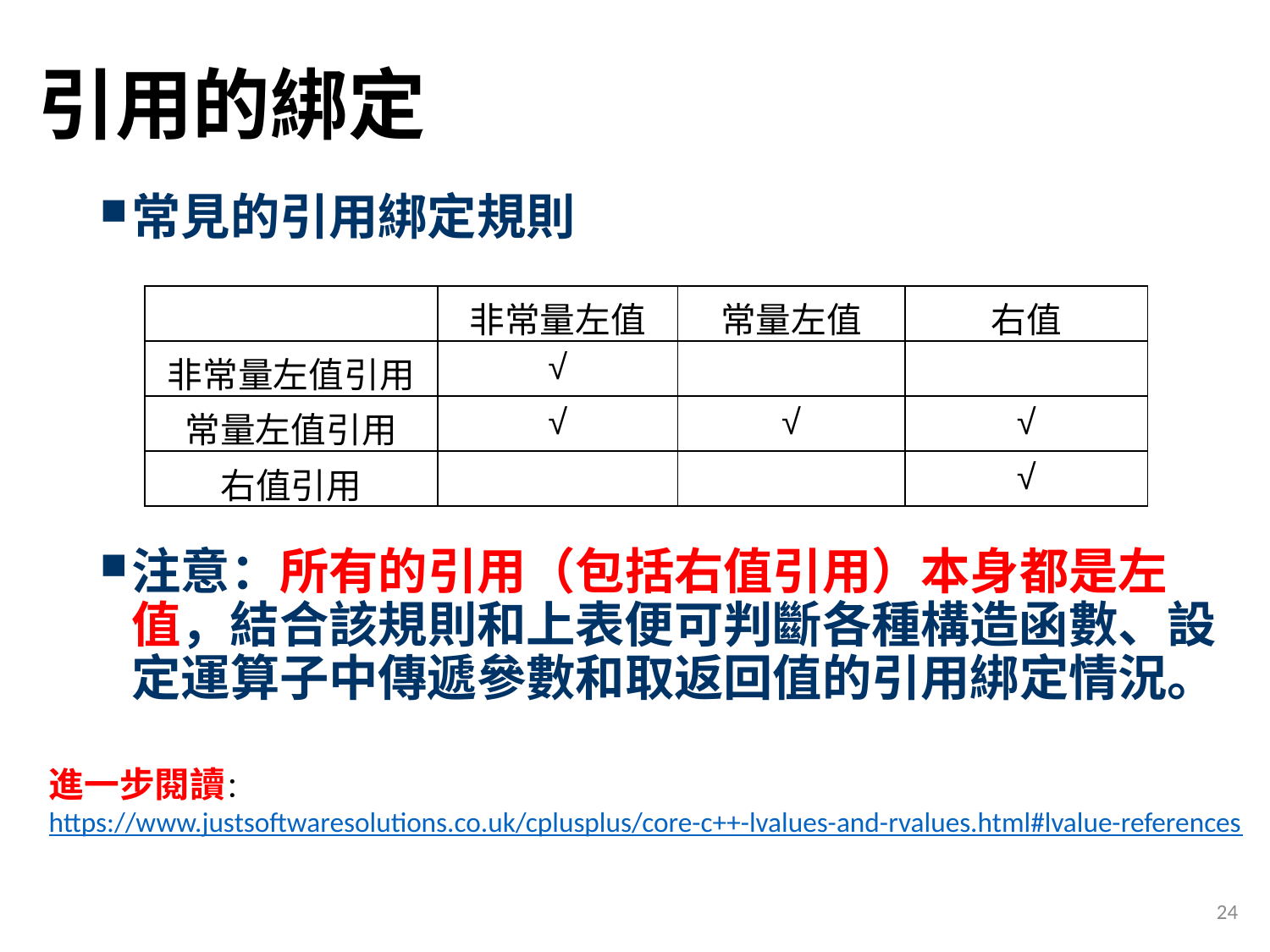

# 引用的綁定
常見的引用綁定規則

注意：所有的引用（包括右值引用）本身都是左值，結合該規則和上表便可判斷各種構造函數、設定運算子中傳遞參數和取返回值的引用綁定情況。

|  | 非常量左值 | 常量左值 | 右值 |
| --- | --- | --- | --- |
| 非常量左值引用 | √ |  |  |
| 常量左值引用 | √ | √ | √ |
| 右值引用 |  |  | √ |
進一步閱讀：
https://www.justsoftwaresolutions.co.uk/cplusplus/core-c++-lvalues-and-rvalues.html#lvalue-references
24